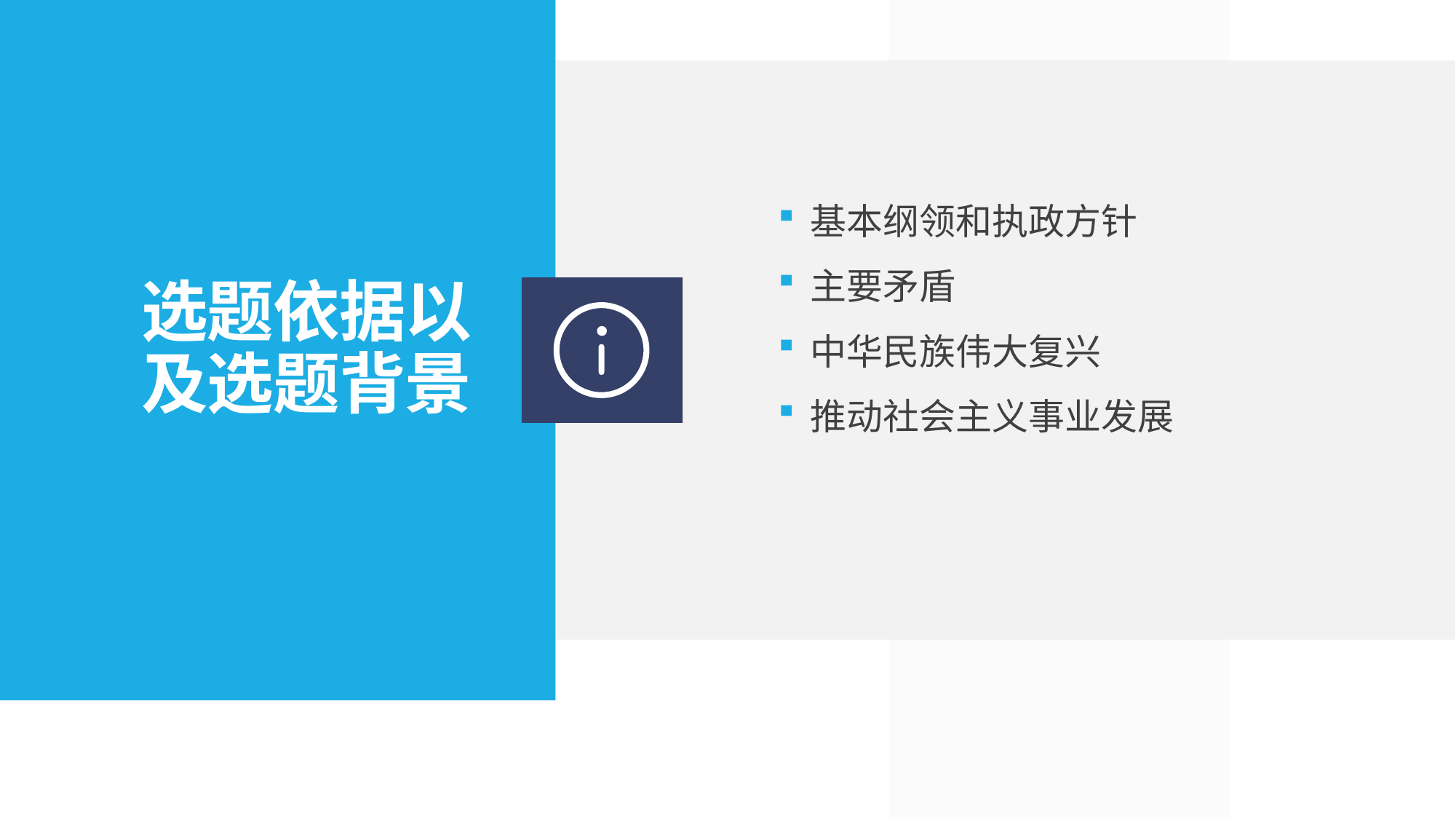

基本纲领和执政方针
主要矛盾
中华民族伟大复兴
推动社会主义事业发展

# 选题依据以及选题背景